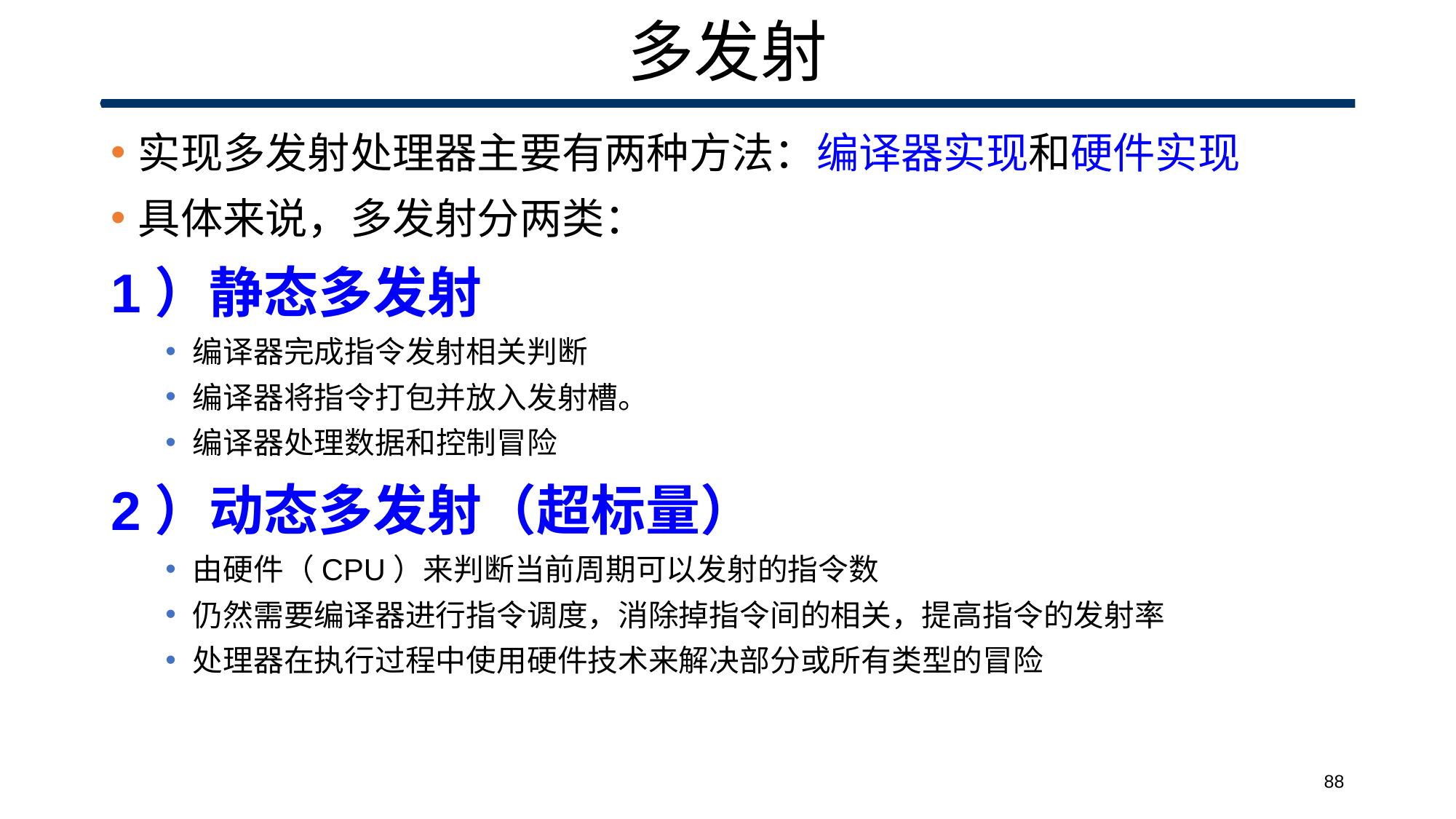

# 多发射
实现多发射处理器主要有两种方法：编译器实现和硬件实现
具体来说，多发射分两类：
1）静态多发射
编译器完成指令发射相关判断
编译器将指令打包并放入发射槽。
编译器处理数据和控制冒险
2）动态多发射（超标量）
由硬件（CPU）来判断当前周期可以发射的指令数
仍然需要编译器进行指令调度，消除掉指令间的相关，提高指令的发射率
处理器在执行过程中使用硬件技术来解决部分或所有类型的冒险

88